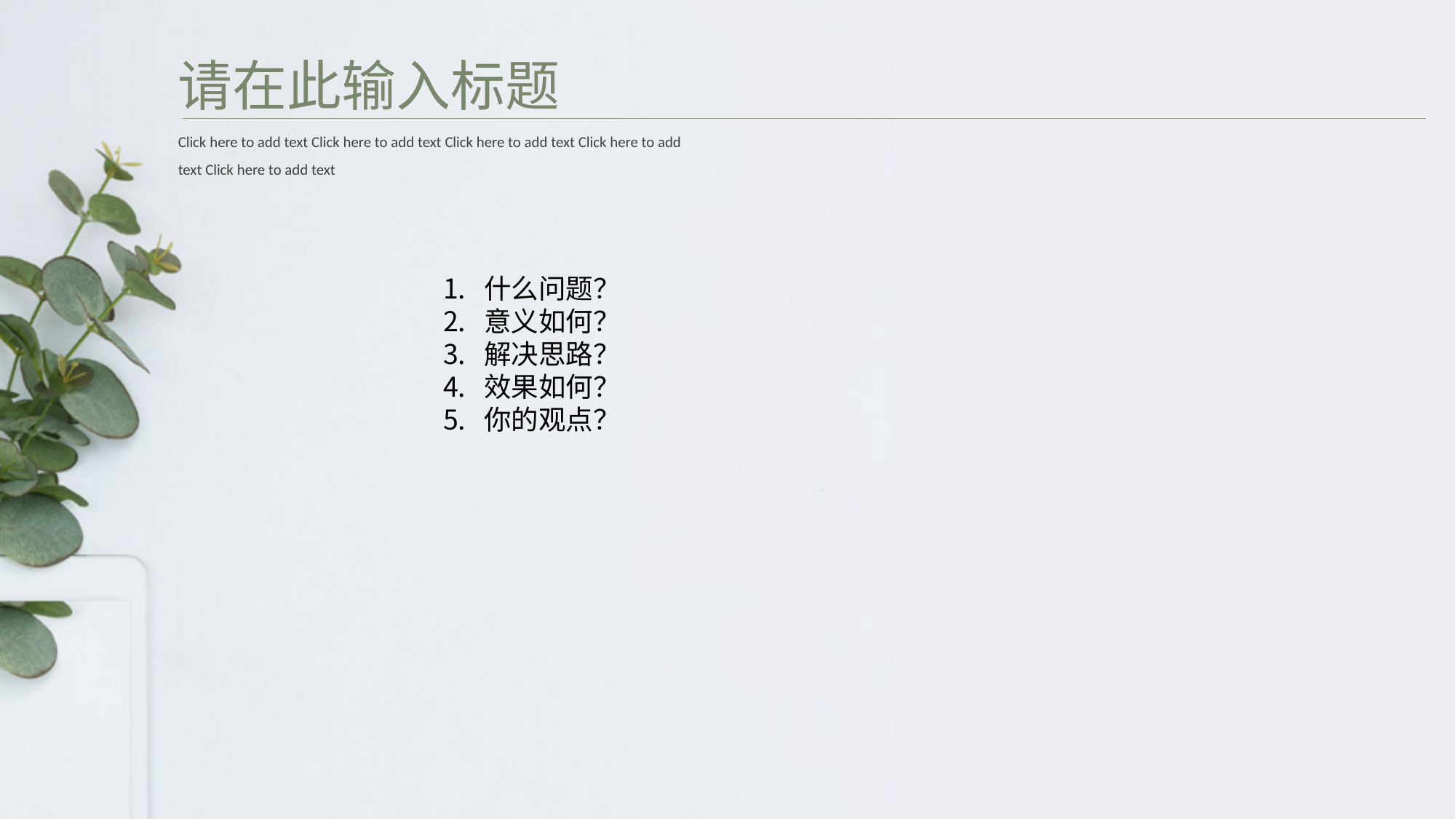

请在此输入标题
Click here to add text Click here to add text Click here to add text Click here to add text Click here to add text
什么问题？
意义如何？
解决思路？
效果如何？
你的观点？